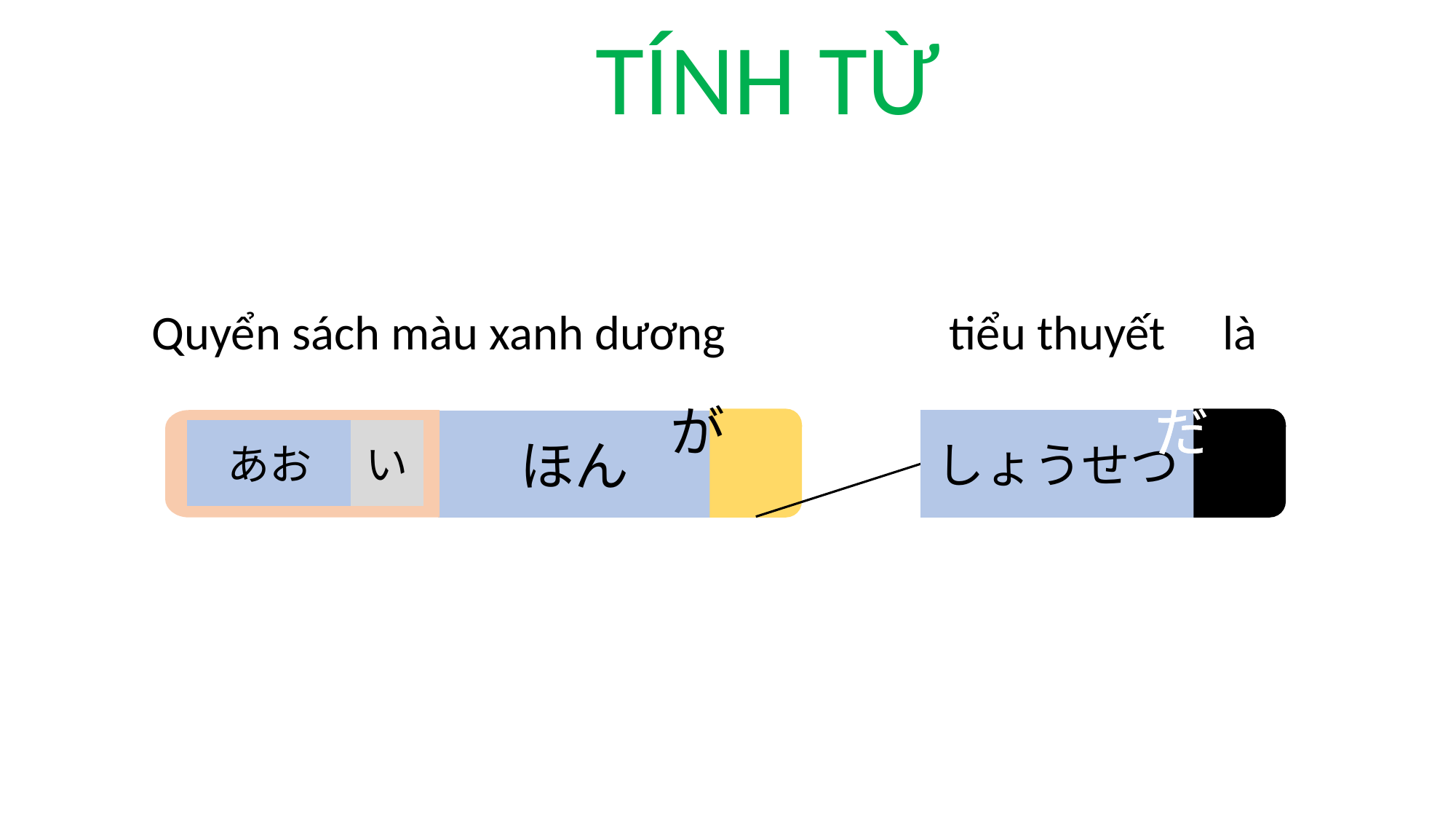

TÍNH TỪ
là
Quyển sách màu xanh dương
tiểu thuyết

しょうせつ
ほん
が
だ
あお
い